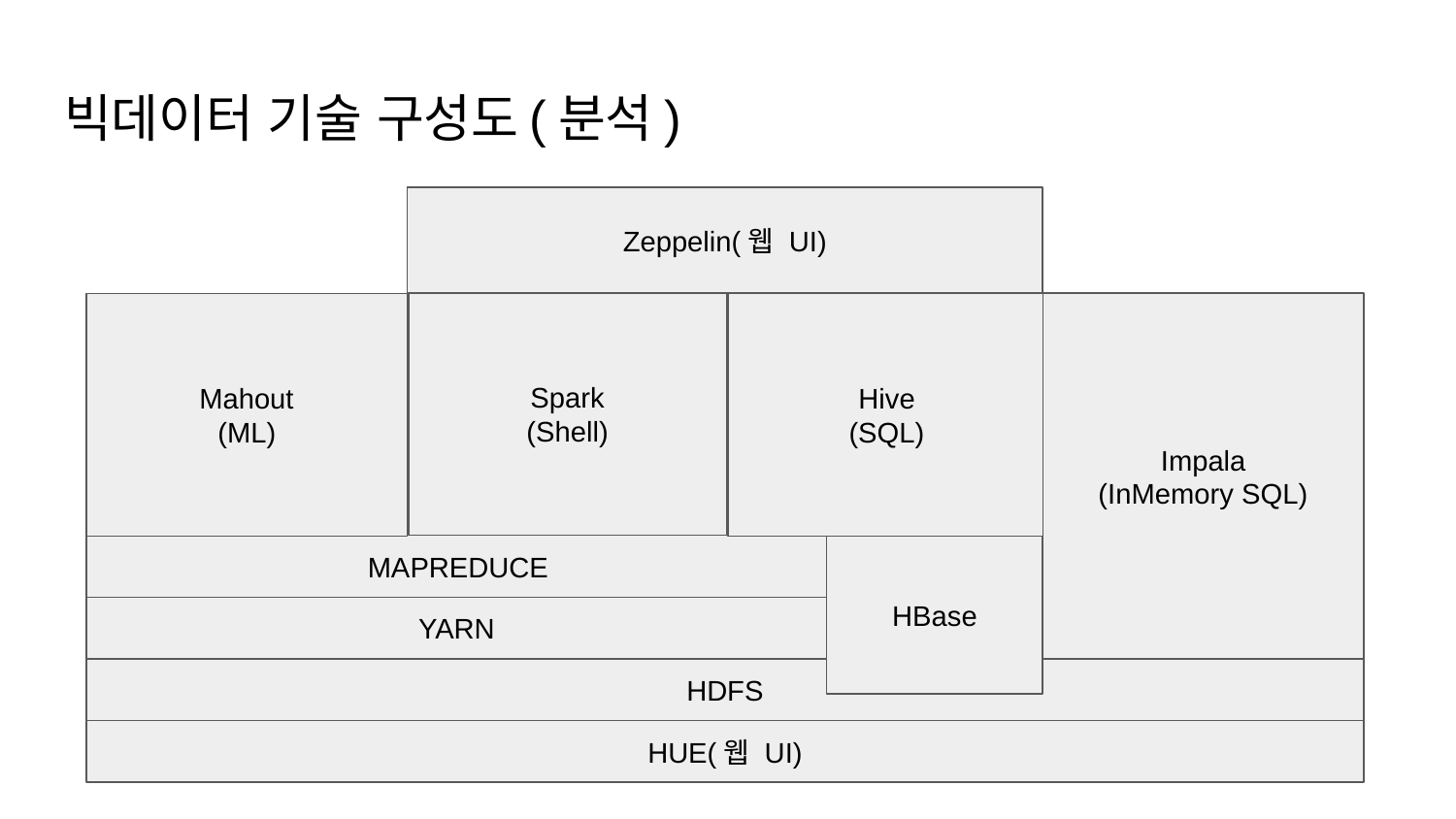

# 빅데이터 기술 구성도(분석)
Zeppelin(웹 UI)
Spark
(Shell)
Mahout
(ML)
Hive
(SQL)
Impala
(InMemory SQL)
MAPREDUCE
HBase
YARN
HDFS
HUE(웹 UI)